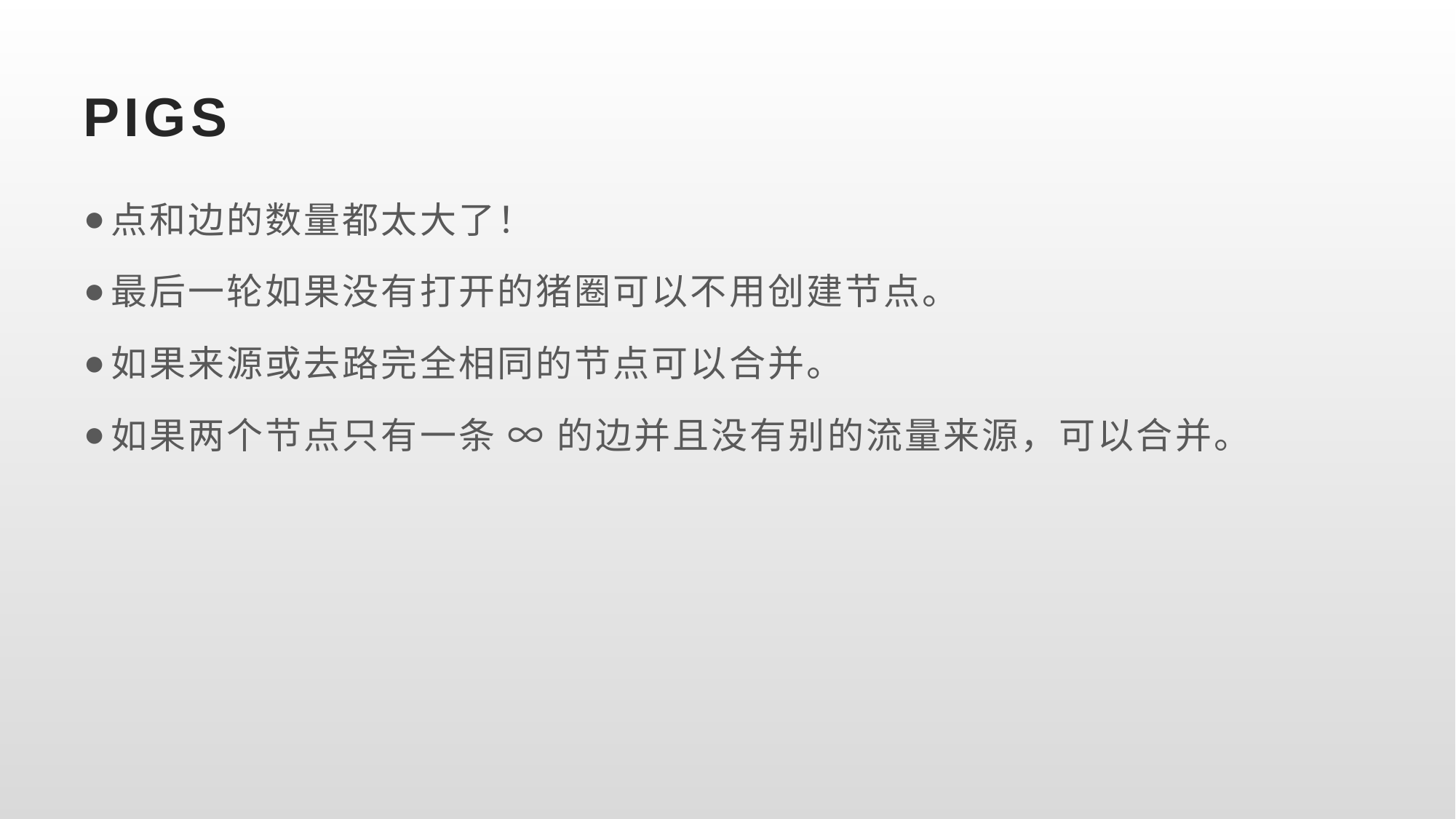

# PIGS
点和边的数量都太大了！
最后一轮如果没有打开的猪圈可以不用创建节点。
如果来源或去路完全相同的节点可以合并。
如果两个节点只有一条 ∞ 的边并且没有别的流量来源，可以合并。